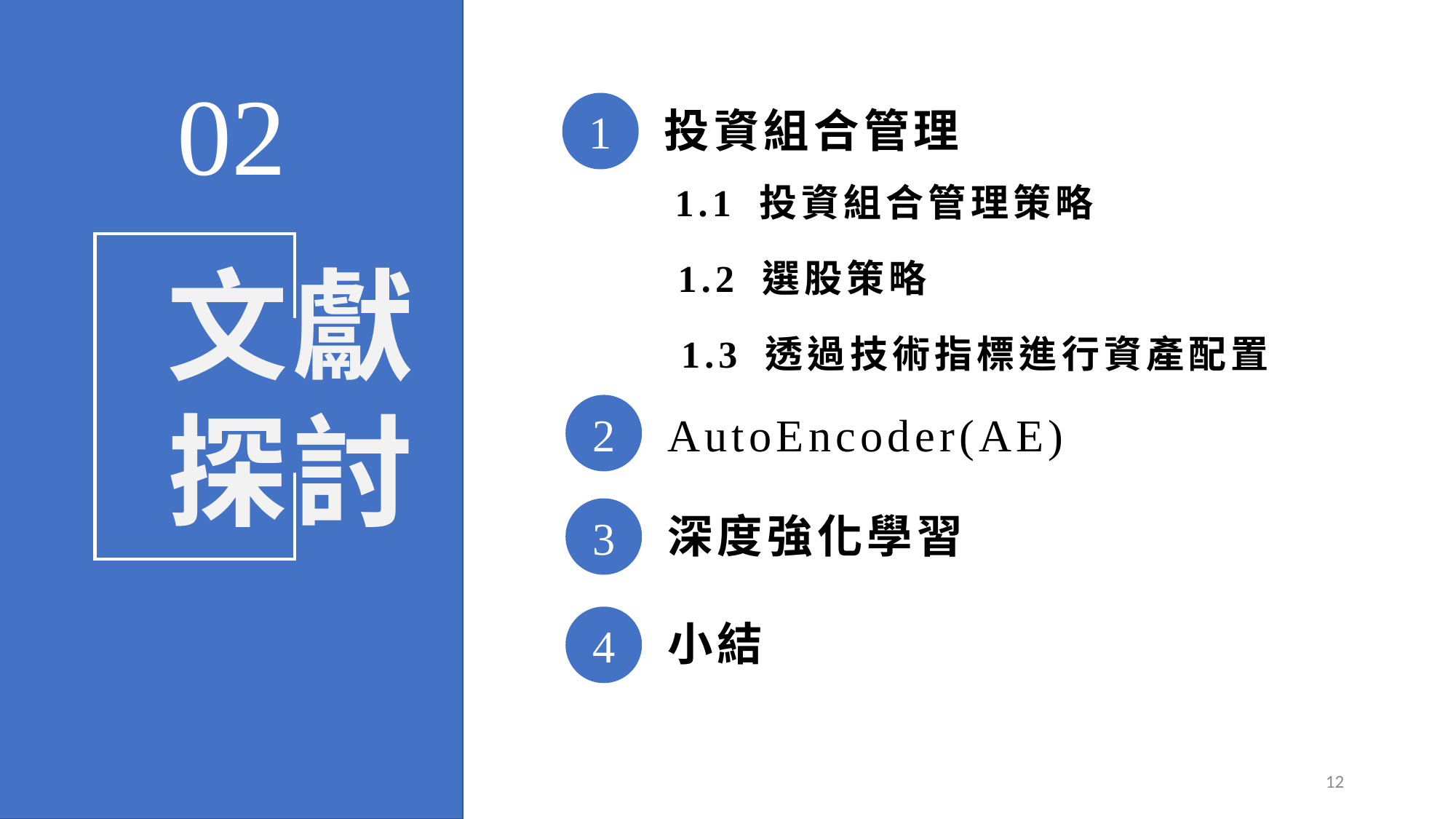

02
1
投資組合管理
1.1 投資組合管理策略

1.2 選股策略
文獻
探討
1.3 透過技術指標進行資產配置
2
AutoEncoder(AE)
3
深度強化學習
4
小結
12